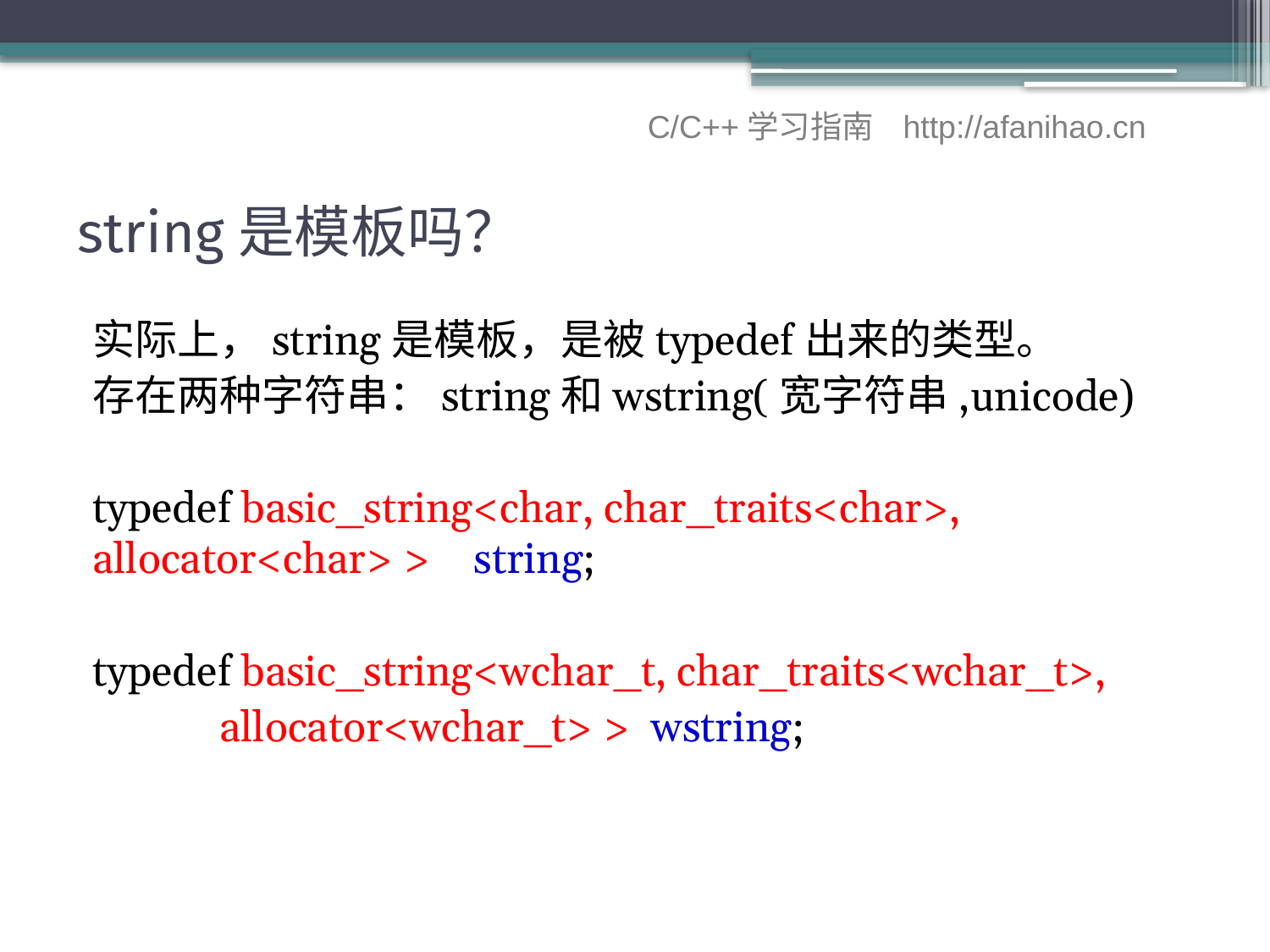

C/C++学习指南   http://afanihao.cn
# string是模板吗？
实际上，string是模板，是被typedef出来的类型。
存在两种字符串：string和wstring(宽字符串,unicode)

typedef basic_string<char, char_traits<char>, allocator<char> >  	string;

typedef basic_string<wchar_t, char_traits<wchar_t>,
	allocator<wchar_t> >  wstring;